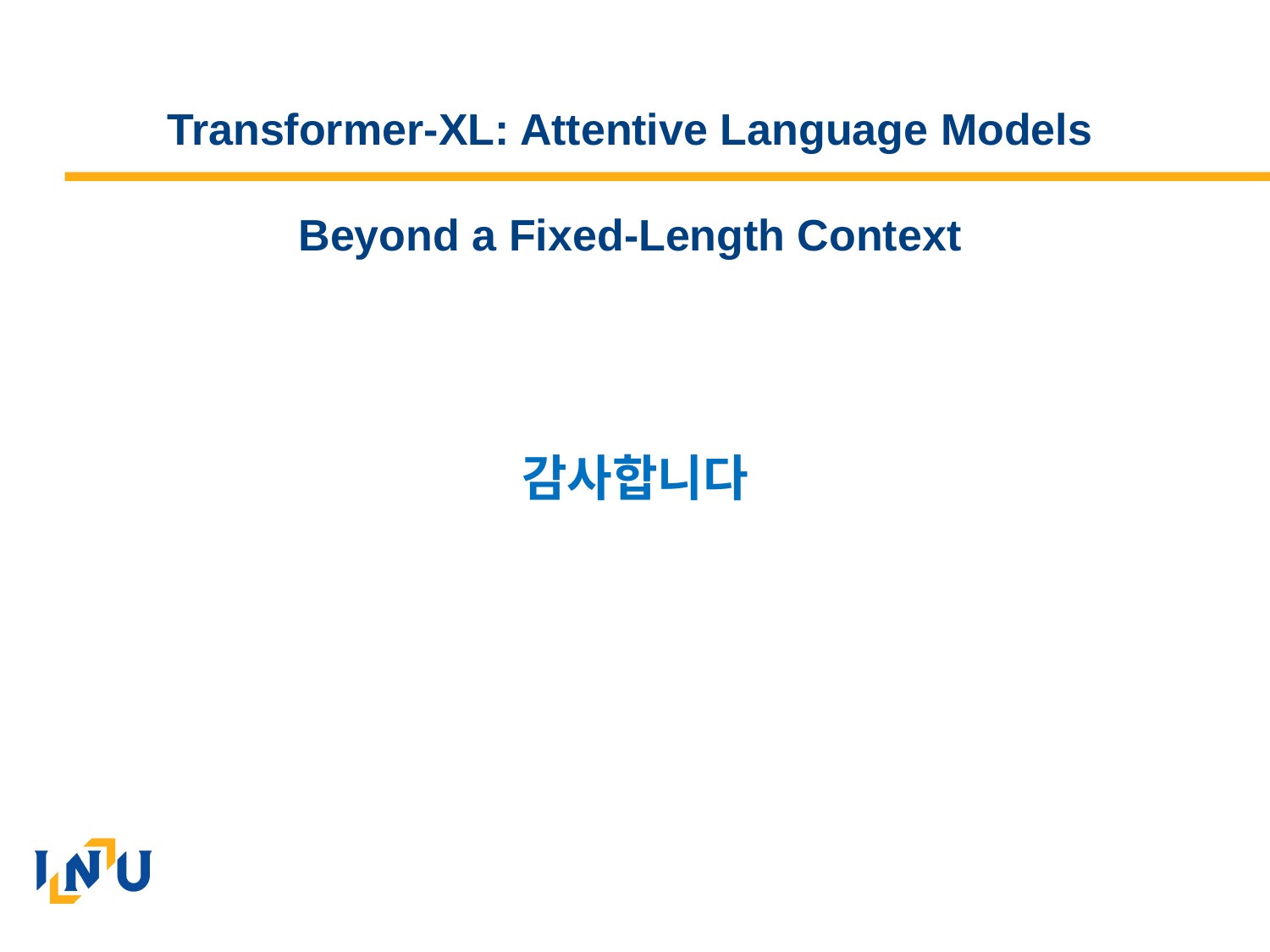

Transformer-XL: Attentive Language Models
Beyond a Fixed-Length Context
감사합니다